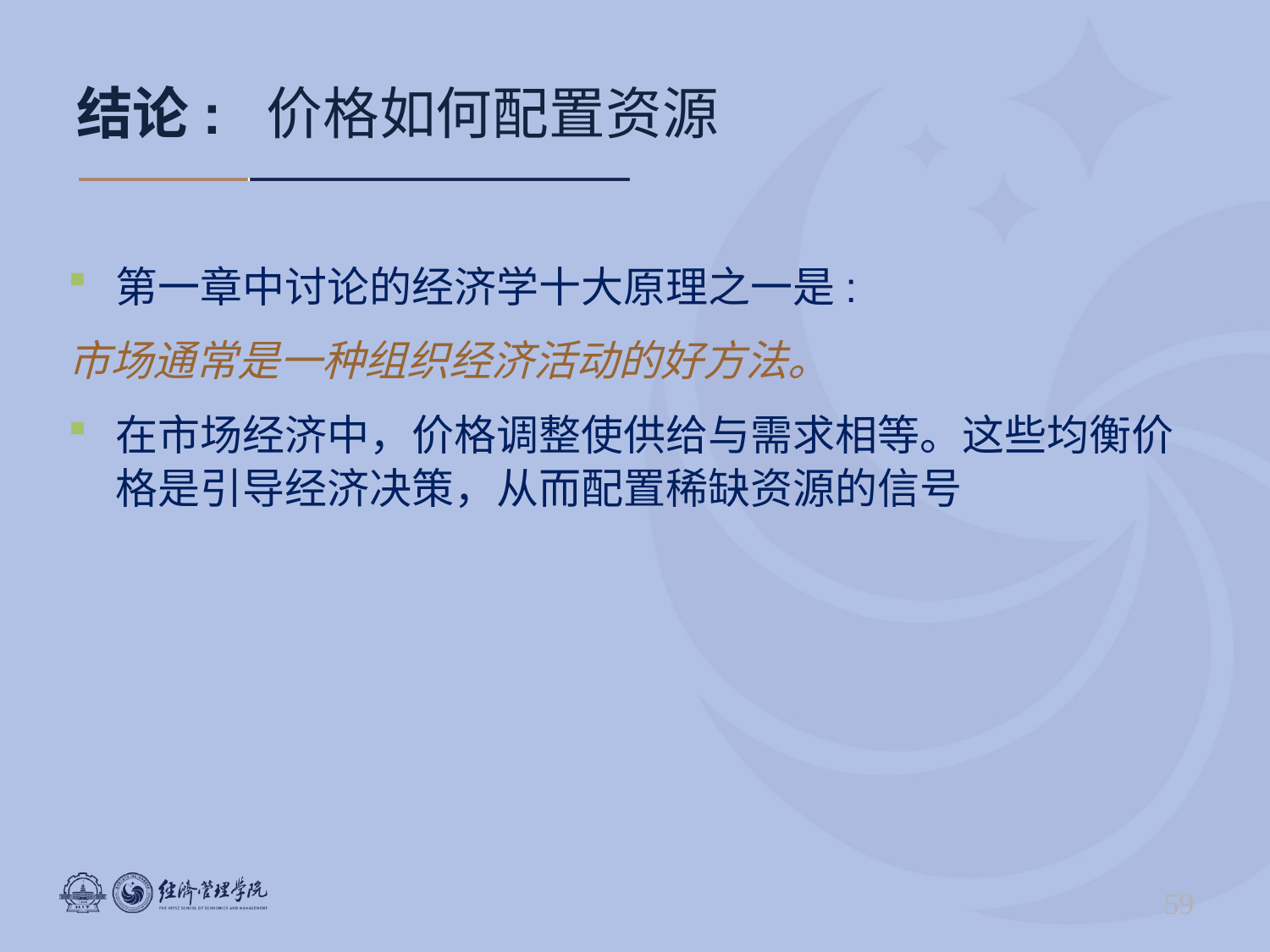

# 结论:  价格如何配置资源
第一章中讨论的经济学十大原理之一是:
市场通常是一种组织经济活动的好方法。
在市场经济中，价格调整使供给与需求相等。这些均衡价格是引导经济决策，从而配置稀缺资源的信号